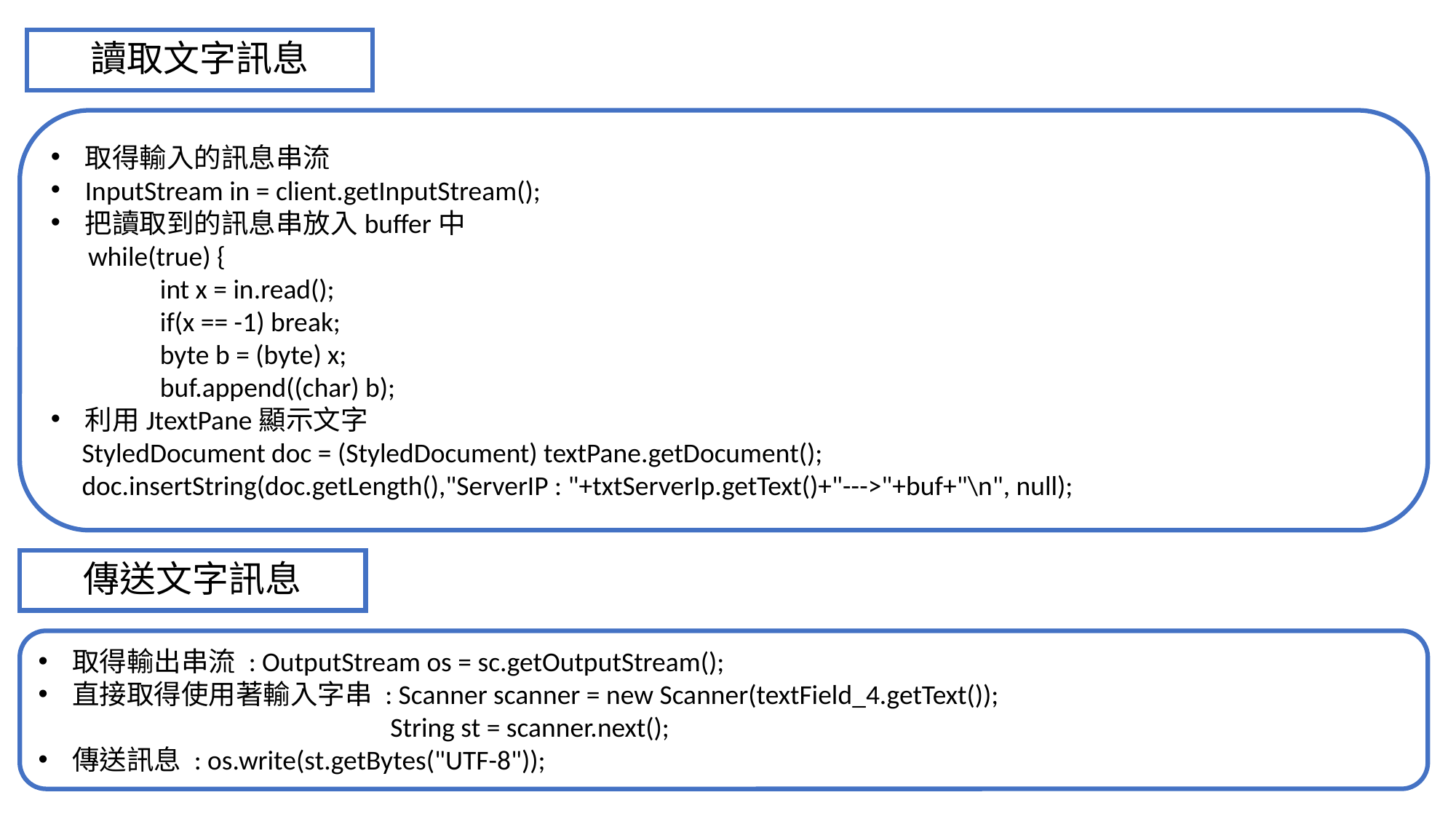

# 讀取文字訊息
取得輸入的訊息串流
InputStream in = client.getInputStream();
把讀取到的訊息串放入buffer中
      while(true) {
	int x = in.read();
	if(x == -1) break;
	byte b = (byte) x;
	buf.append((char) b);
利用JtextPane顯示文字
     StyledDocument doc = (StyledDocument) textPane.getDocument();
     doc.insertString(doc.getLength(),"ServerIP : "+txtServerIp.getText()+"--->"+buf+"\n", null);
傳送文字訊息
取得輸出串流 : OutputStream os = sc.getOutputStream();
直接取得使用著輸入字串 : Scanner scanner = new Scanner(textField_4.getText());
			    String st = scanner.next();
傳送訊息 : os.write(st.getBytes("UTF-8"));